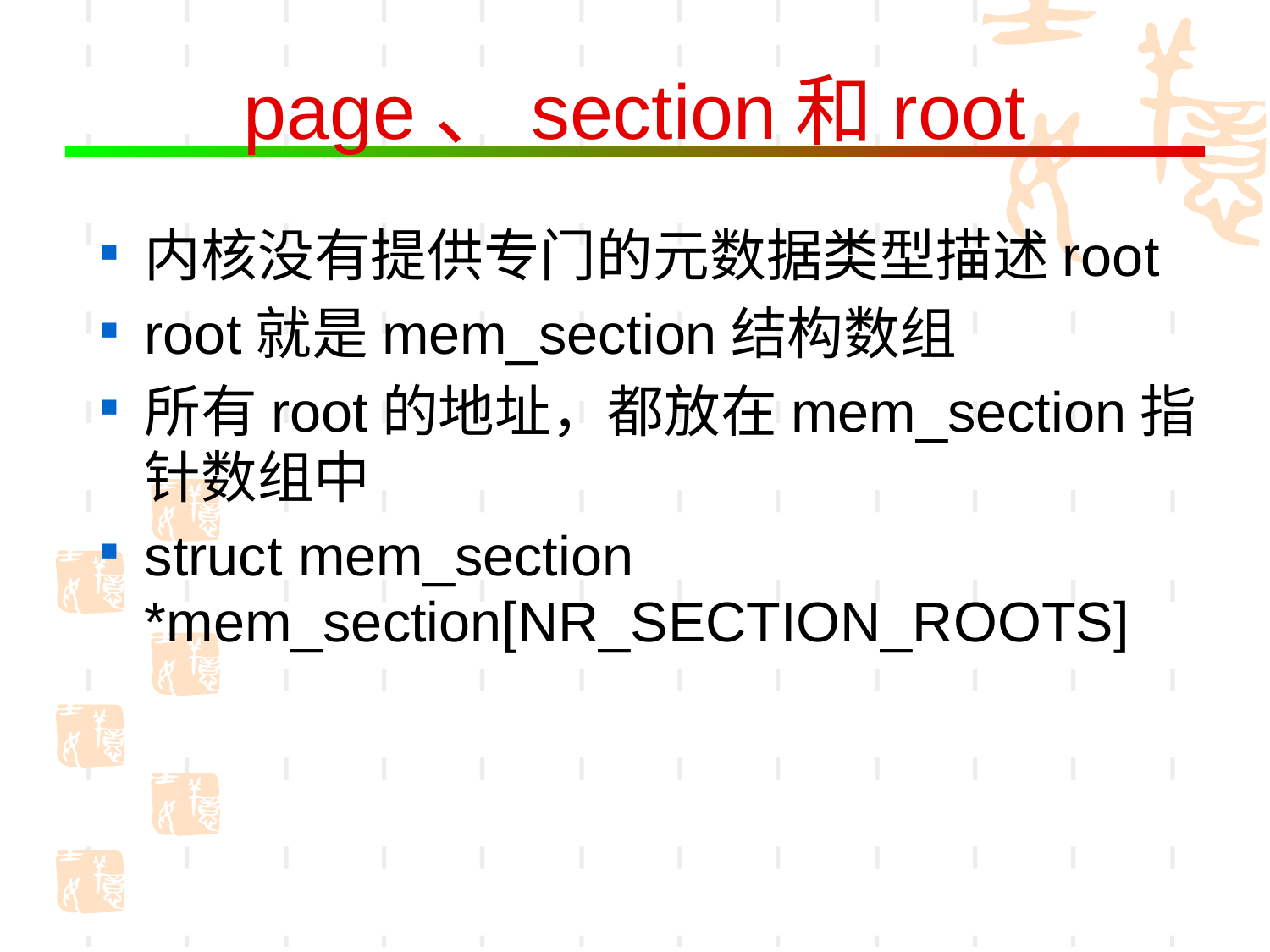

# page、section和root
内核没有提供专门的元数据类型描述root
root就是mem_section结构数组
所有root的地址，都放在mem_section指针数组中
struct mem_section *mem_section[NR_SECTION_ROOTS]